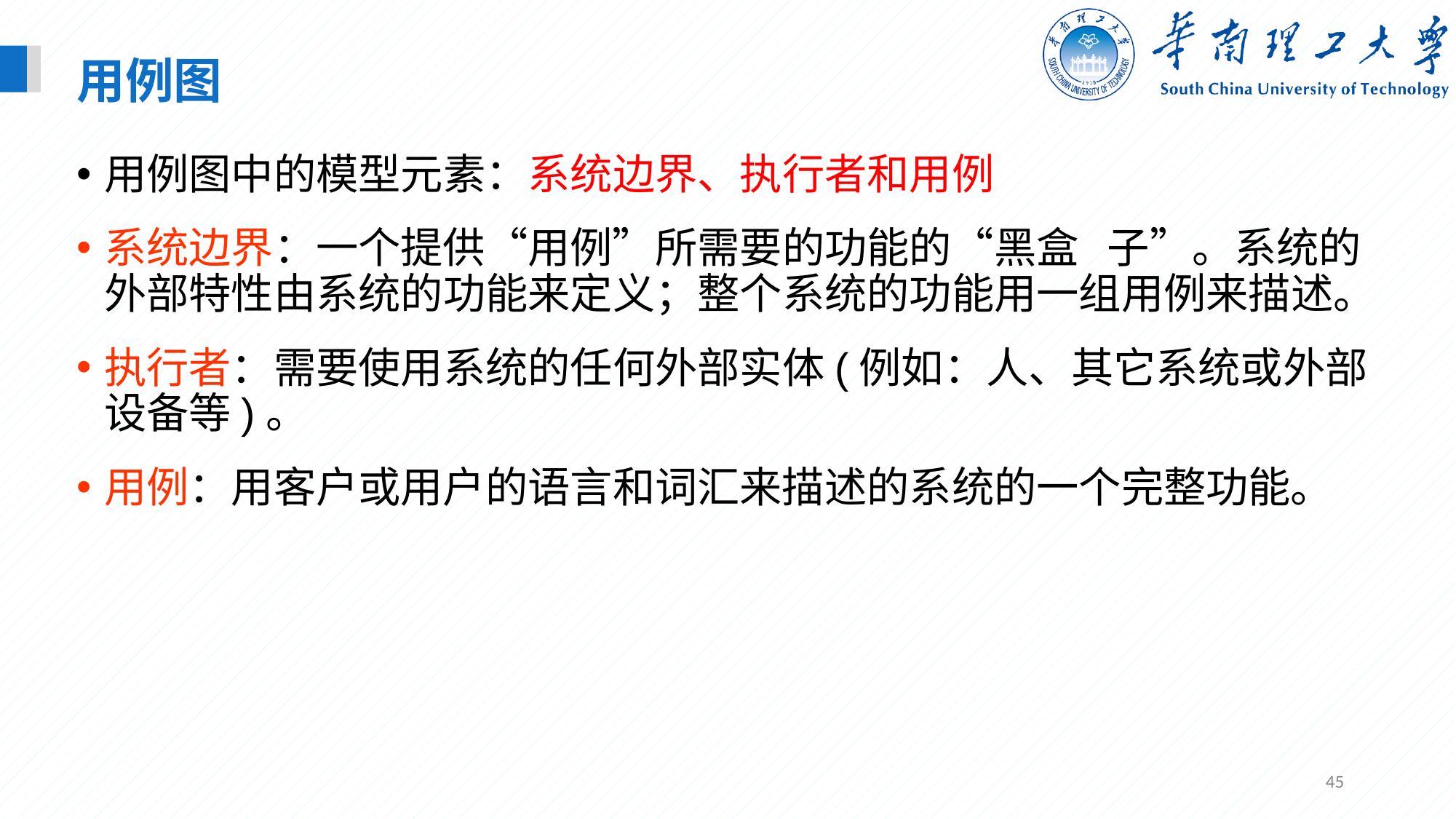

用例图
用例图中的模型元素：系统边界、执行者和用例
系统边界：一个提供“用例”所需要的功能的“黑盒   子”。系统的外部特性由系统的功能来定义；整个系统的功能用一组用例来描述。
执行者：需要使用系统的任何外部实体(例如：人、其它系统或外部设备等)。
用例：用客户或用户的语言和词汇来描述的系统的一个完整功能。
45